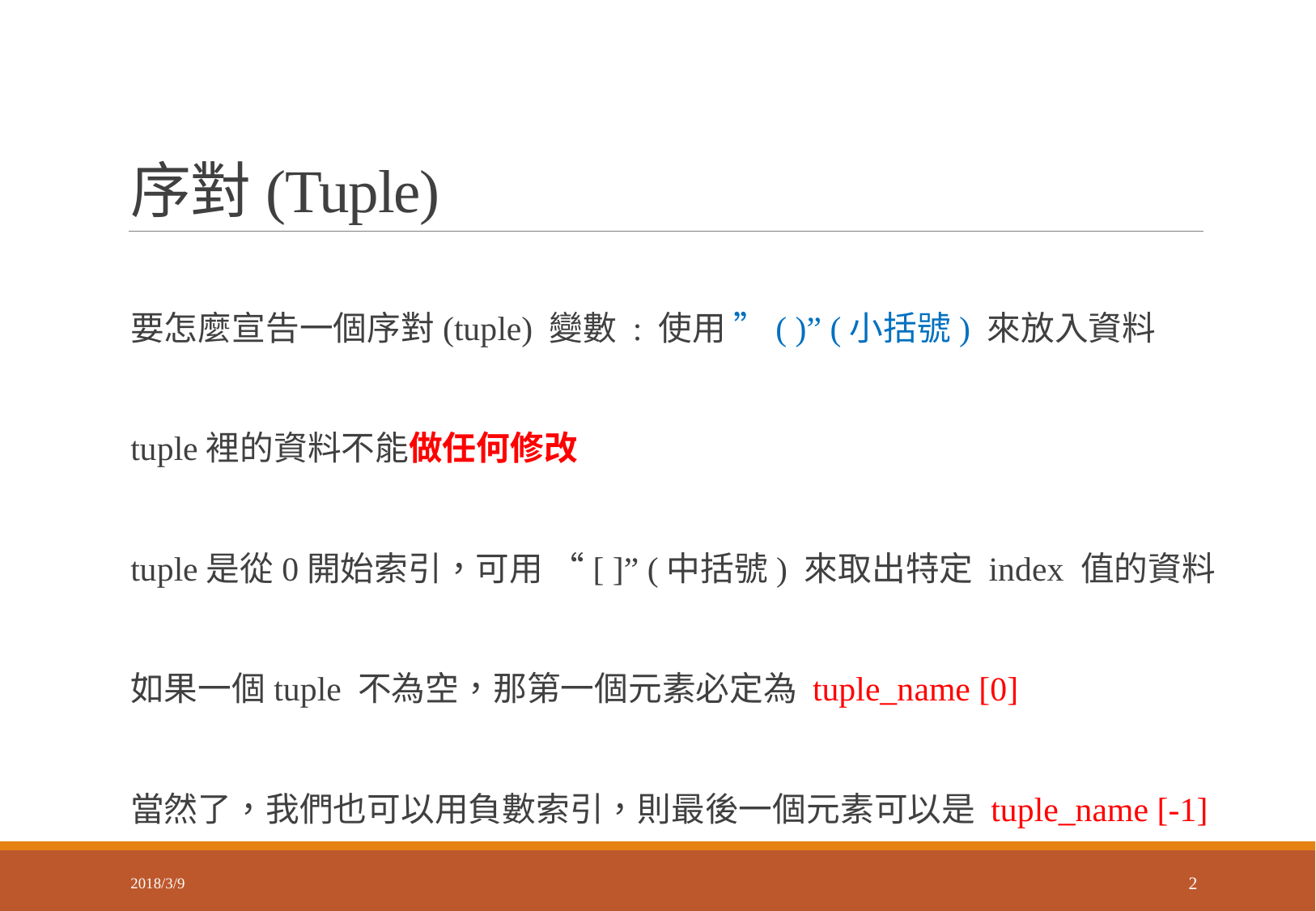

# 序對(Tuple)

要怎麼宣告一個序對(tuple) 變數 : 使用 ”( )” (小括號) 來放入資料

tuple裡的資料不能做任何修改

tuple是從0開始索引，可用 “[ ]” (中括號) 來取出特定 index 值的資料

如果一個tuple 不為空，那第一個元素必定為 tuple_name [0]

當然了，我們也可以用負數索引，則最後一個元素可以是 tuple_name [-1]
2018/3/9
2